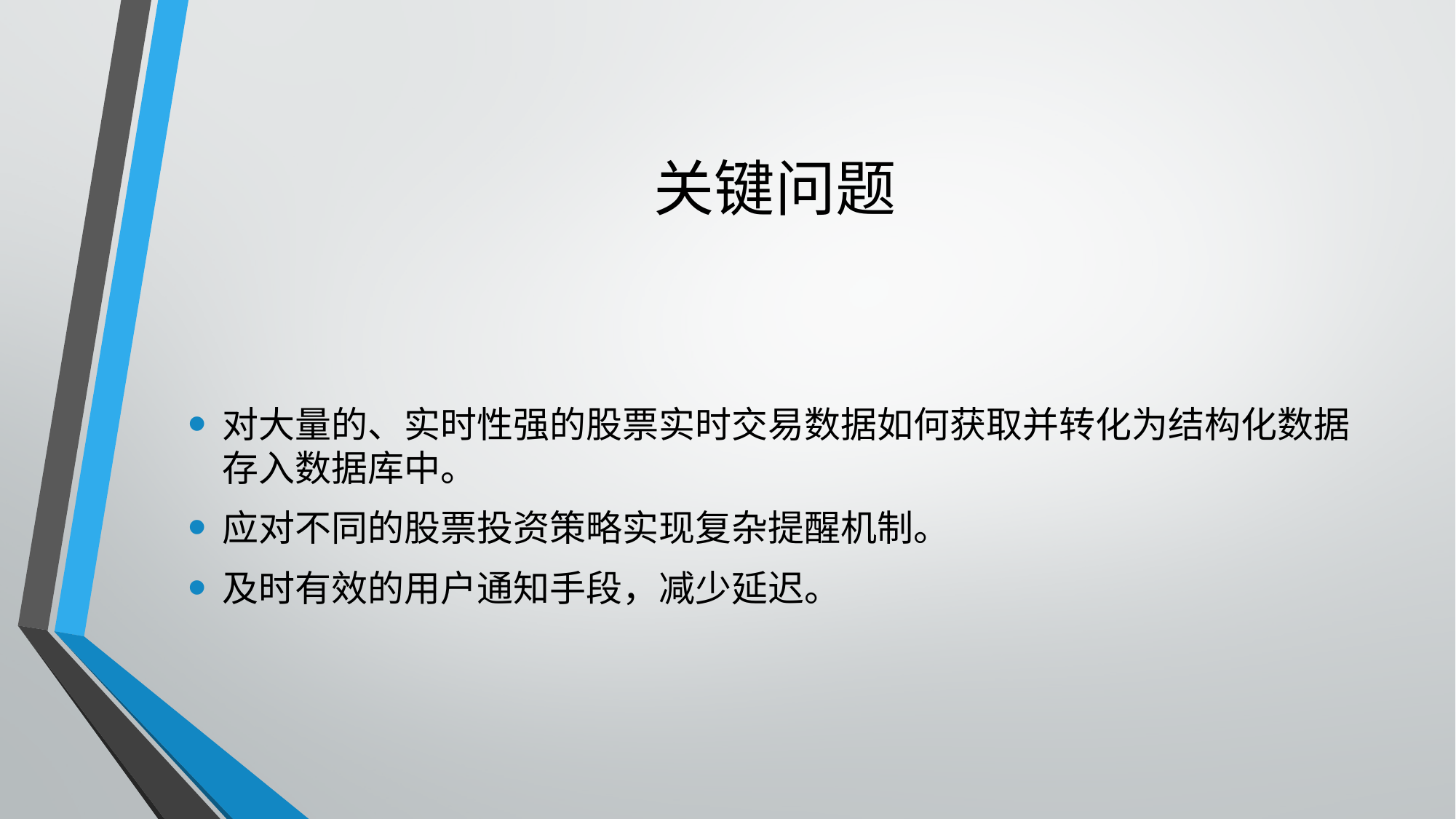

# 关键问题
对大量的、实时性强的股票实时交易数据如何获取并转化为结构化数据存入数据库中。
应对不同的股票投资策略实现复杂提醒机制。
及时有效的用户通知手段，减少延迟。